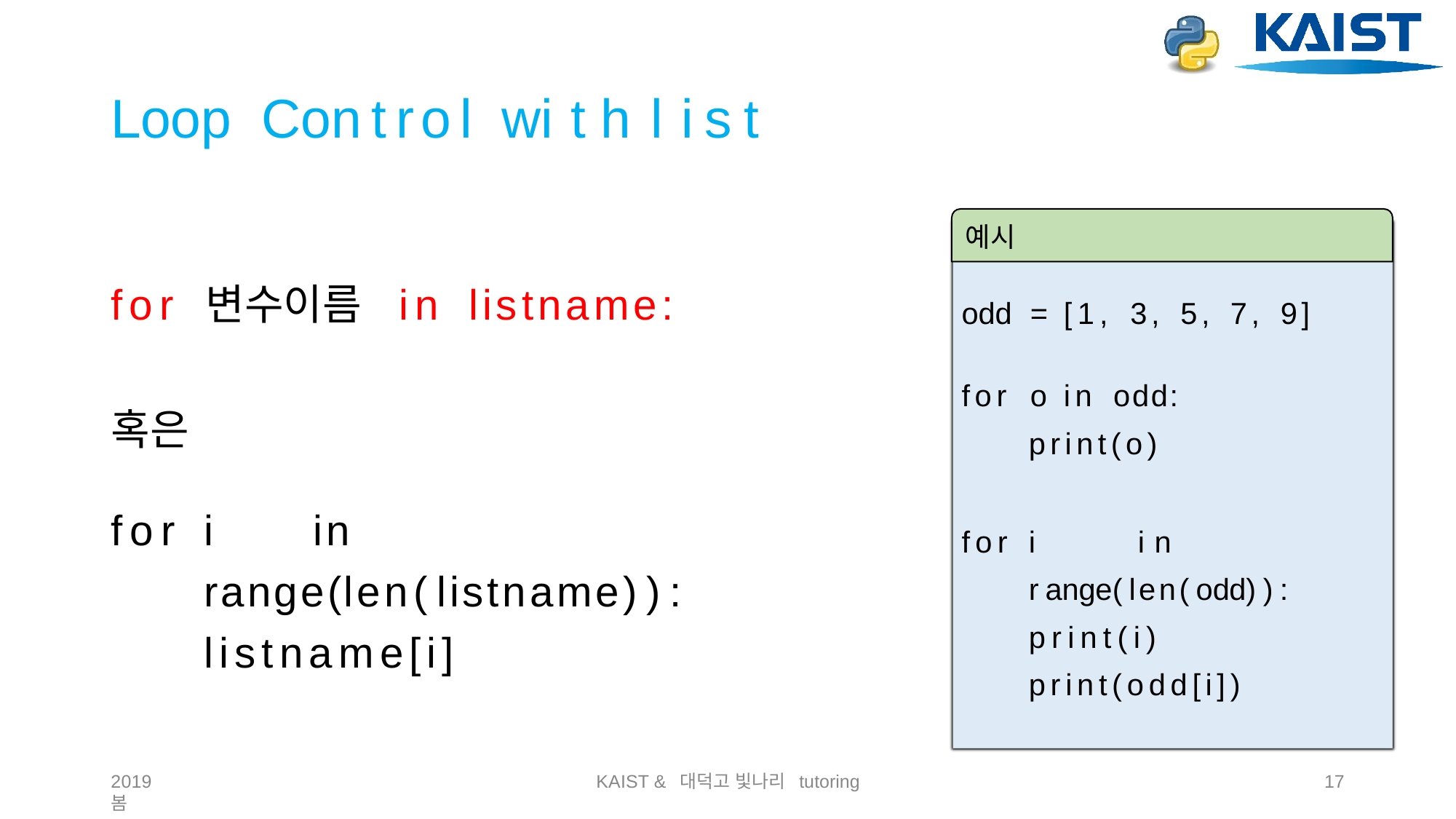

# Loop	Control	with	list

예시

odd	=	[1,	3,	5,	7,	9]

for	o	in	odd:
print(o)

for	i	in	range(len(odd)):  print(i)  print(odd[i])
for	변수이름	in	listname:

혹은

for	i	in	range(len(listname)):  listname[i]
2019 봄
KAIST & 대덕고 빛나리 tutoring
17